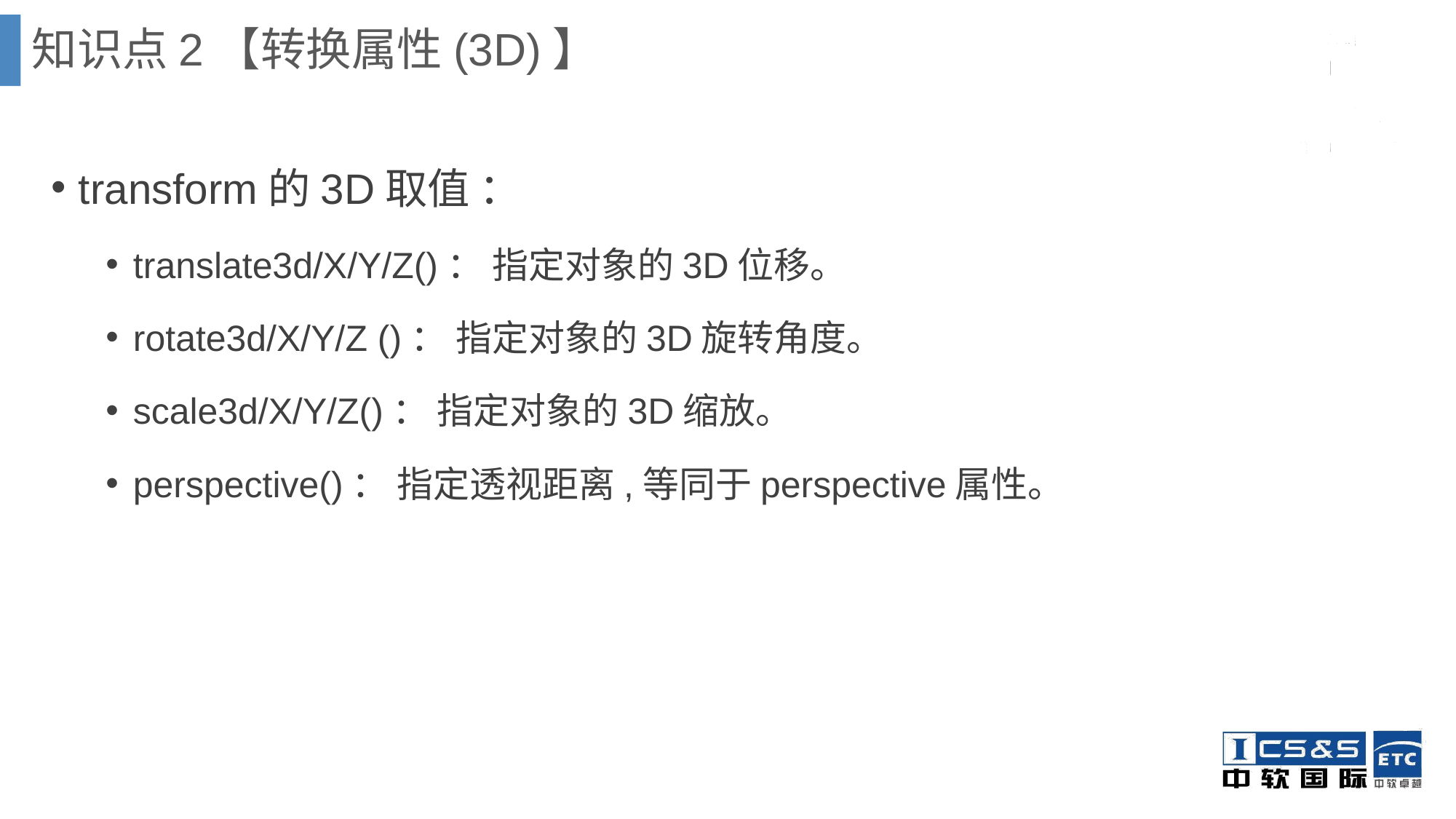

知识点2【转换属性(3D)】
transform的3D取值 ：
translate3d/X/Y/Z()： 指定对象的3D位移。
rotate3d/X/Y/Z ()： 指定对象的3D旋转角度。
scale3d/X/Y/Z()： 指定对象的3D缩放。
perspective()： 指定透视距离,等同于perspective属性。